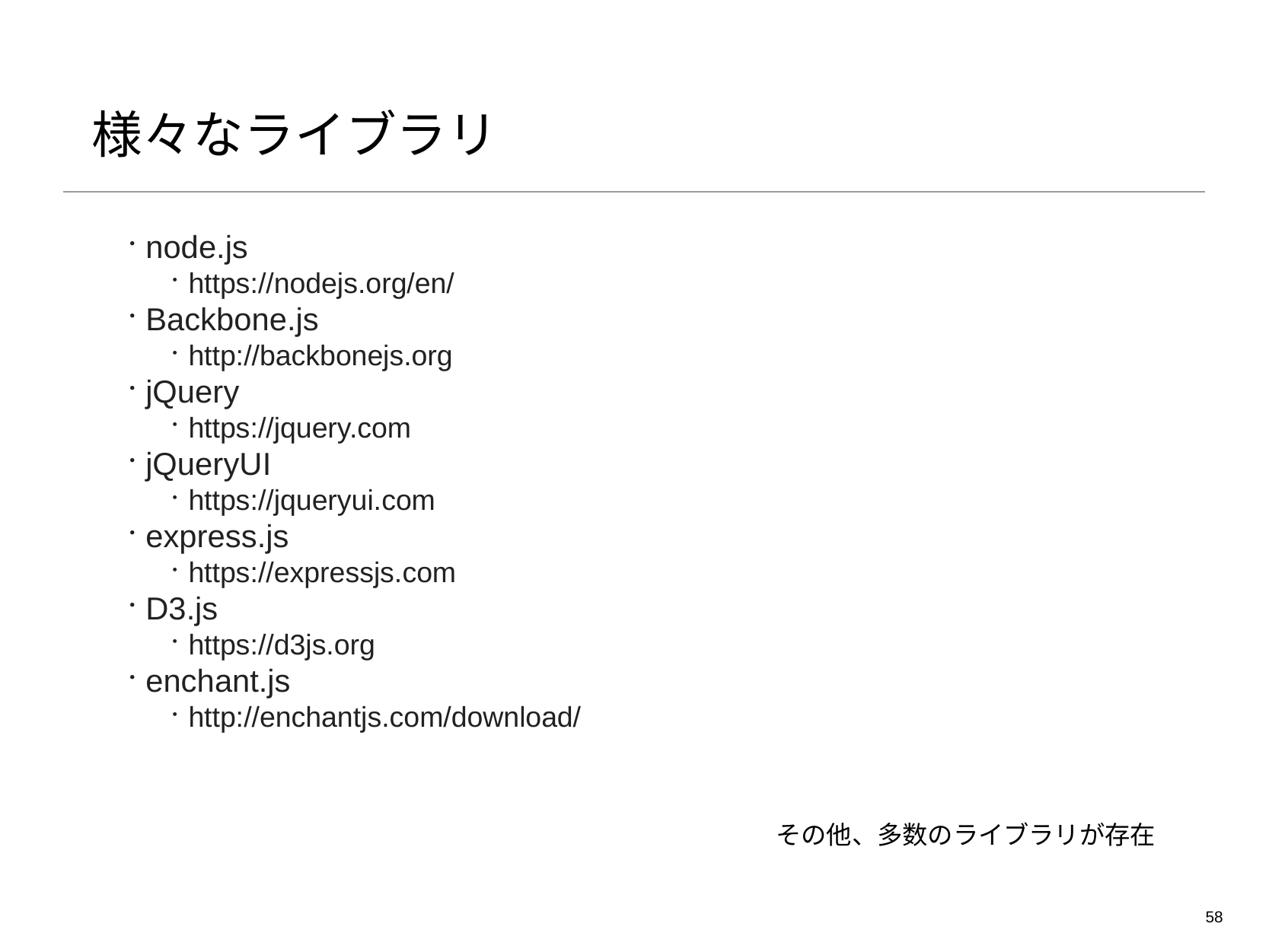

# 様々なライブラリ
node.js
https://nodejs.org/en/
Backbone.js
http://backbonejs.org
jQuery
https://jquery.com
jQueryUI
https://jqueryui.com
express.js
https://expressjs.com
D3.js
https://d3js.org
enchant.js
http://enchantjs.com/download/
その他、多数のライブラリが存在
58